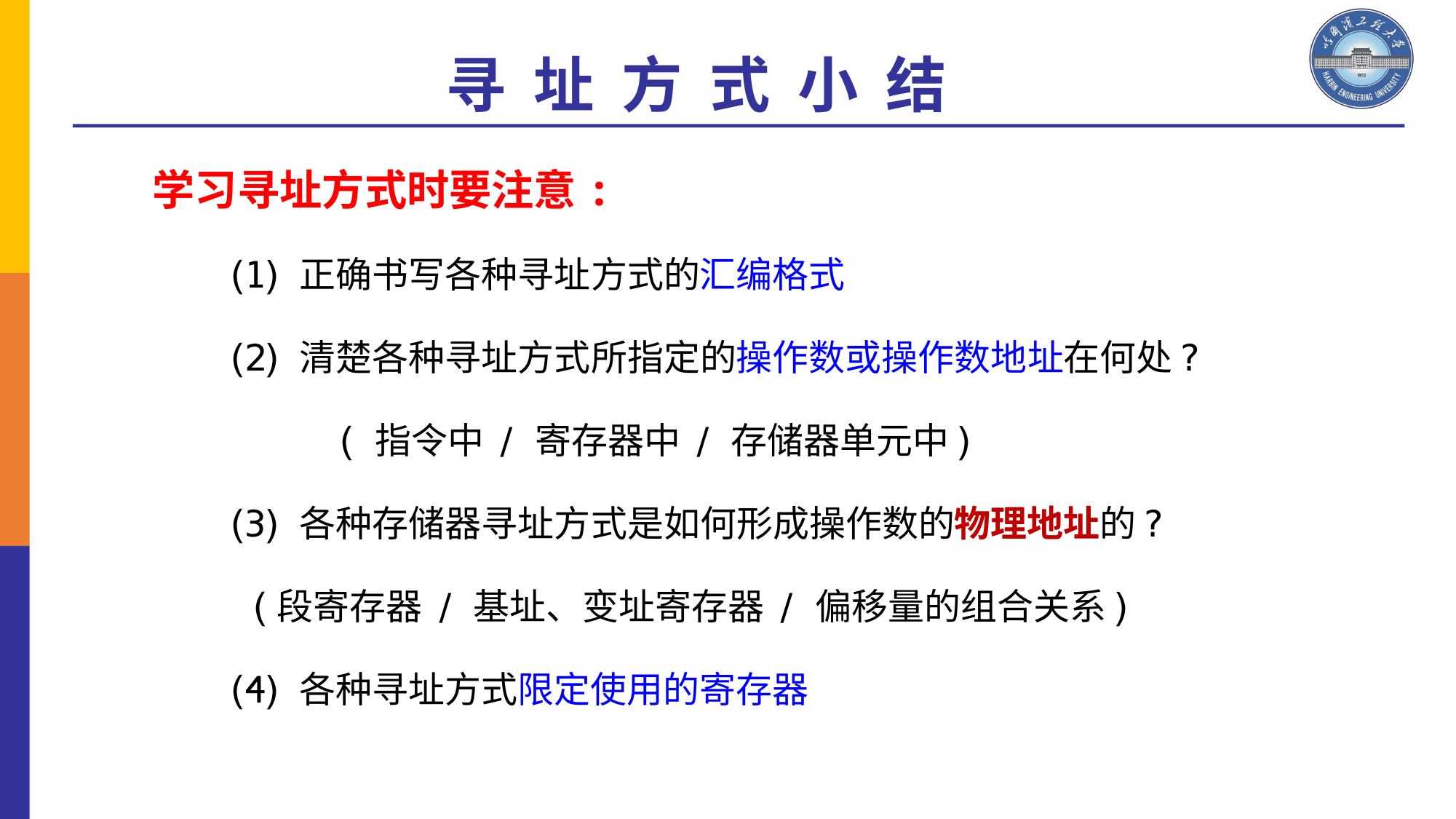

寻  址  方  式  小  结
学习寻址方式时要注意:
(1) 正确书写各种寻址方式的汇编格式
(2) 清楚各种寻址方式所指定的操作数或操作数地址在何处?
	( 指令中 / 寄存器中 / 存储器单元中)
(3) 各种存储器寻址方式是如何形成操作数的物理地址的?
  (段寄存器 / 基址、变址寄存器 / 偏移量的组合关系)
(4) 各种寻址方式限定使用的寄存器